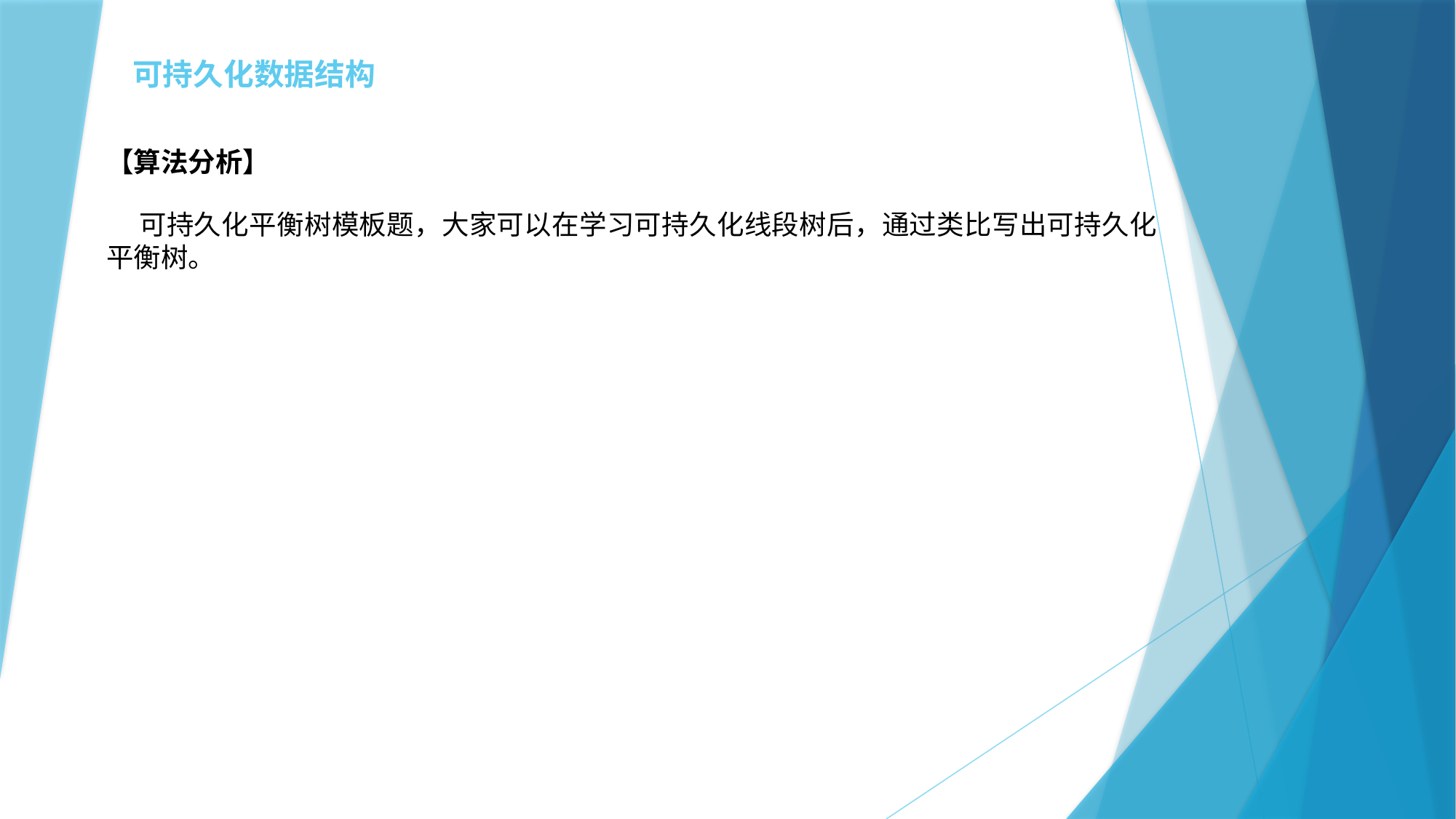

# 可持久化数据结构
【算法分析】
    可持久化平衡树模板题，大家可以在学习可持久化线段树后，通过类比写出可持久化平衡树。